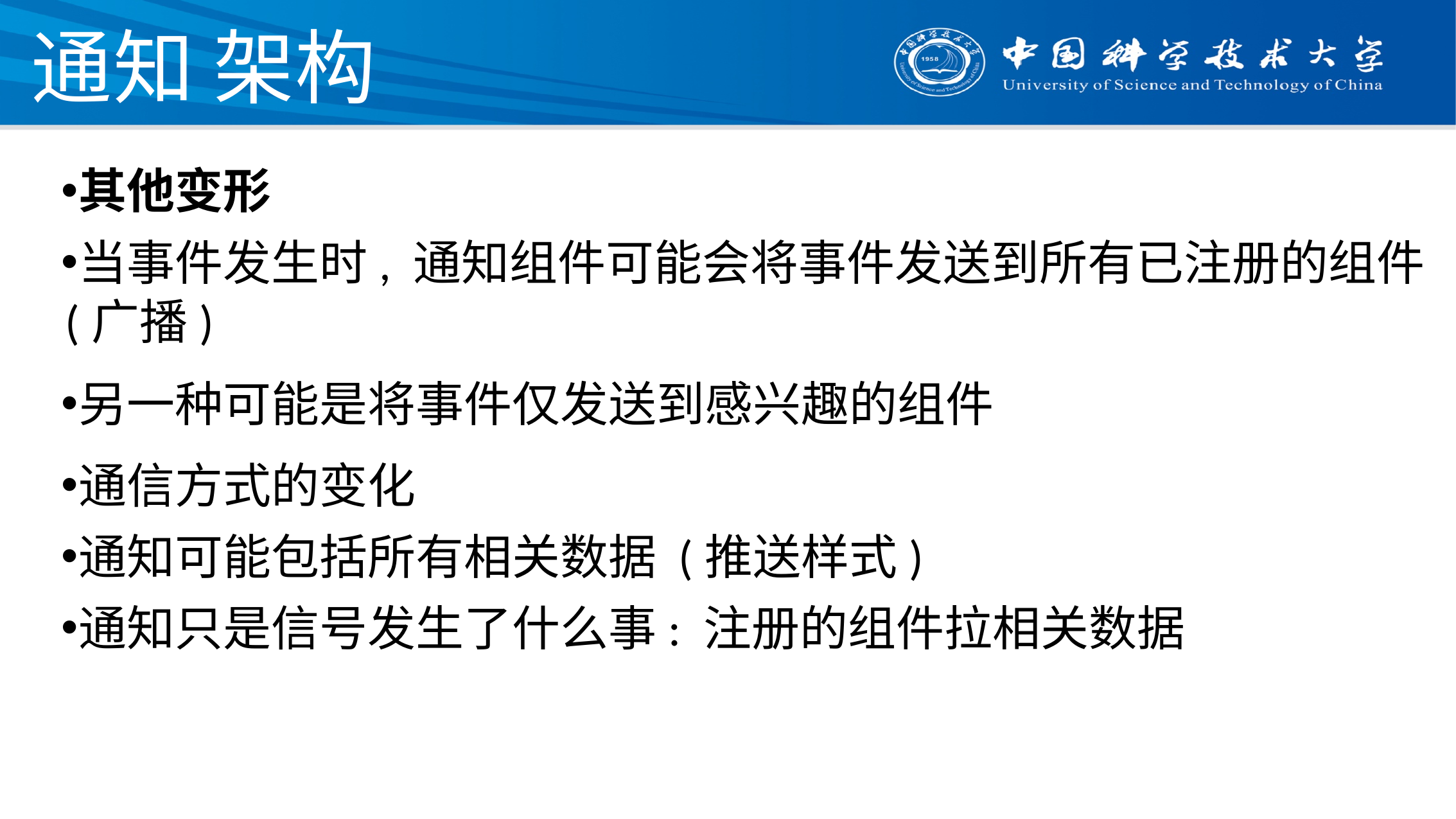

# 通知 架构
其他变形
当事件发生时, 通知组件可能会将事件发送到所有已注册的组件 (广播)
另一种可能是将事件仅发送到感兴趣的组件
通信方式的变化
通知可能包括所有相关数据 (推送样式)
通知只是信号发生了什么事: 注册的组件拉相关数据